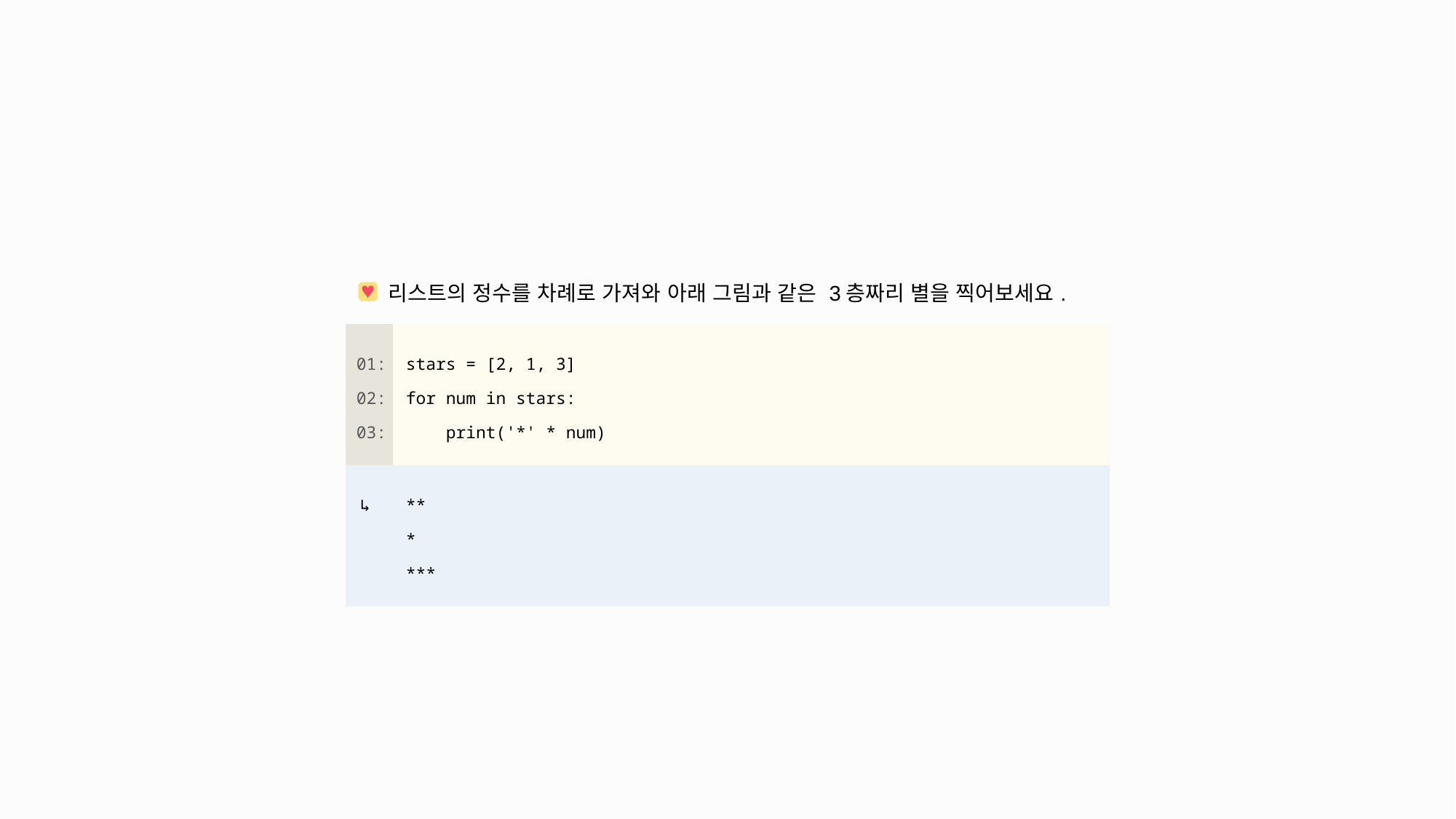

| 리스트의 정수를 차례로 가져와 아래 그림과 같은 3층짜리 별을 찍어보세요. |  |
| --- | --- |
| 01: 02: 03: | stars = [2, 1, 3] for num in stars: print('\*' \* num) |
| ↳ | \*\* \* \*\*\* |